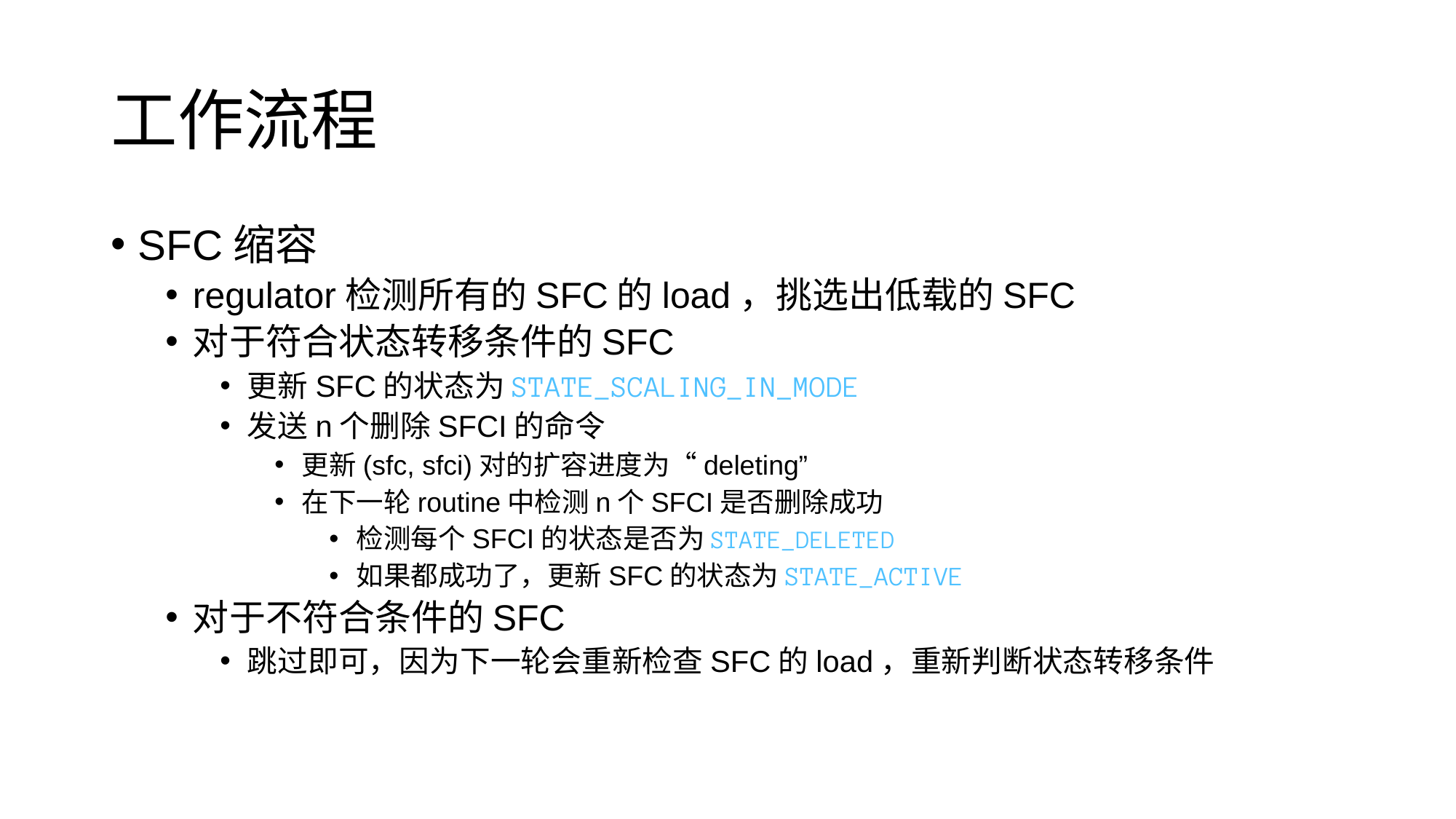

# 工作流程
SFC缩容
regulator检测所有的SFC的load，挑选出低载的SFC
对于符合状态转移条件的SFC
更新SFC的状态为STATE_SCALING_IN_MODE
发送n个删除SFCI的命令
更新(sfc, sfci)对的扩容进度为“deleting”
在下一轮routine中检测n个SFCI是否删除成功
检测每个SFCI的状态是否为STATE_DELETED
如果都成功了，更新SFC的状态为STATE_ACTIVE
对于不符合条件的SFC
跳过即可，因为下一轮会重新检查SFC的load，重新判断状态转移条件